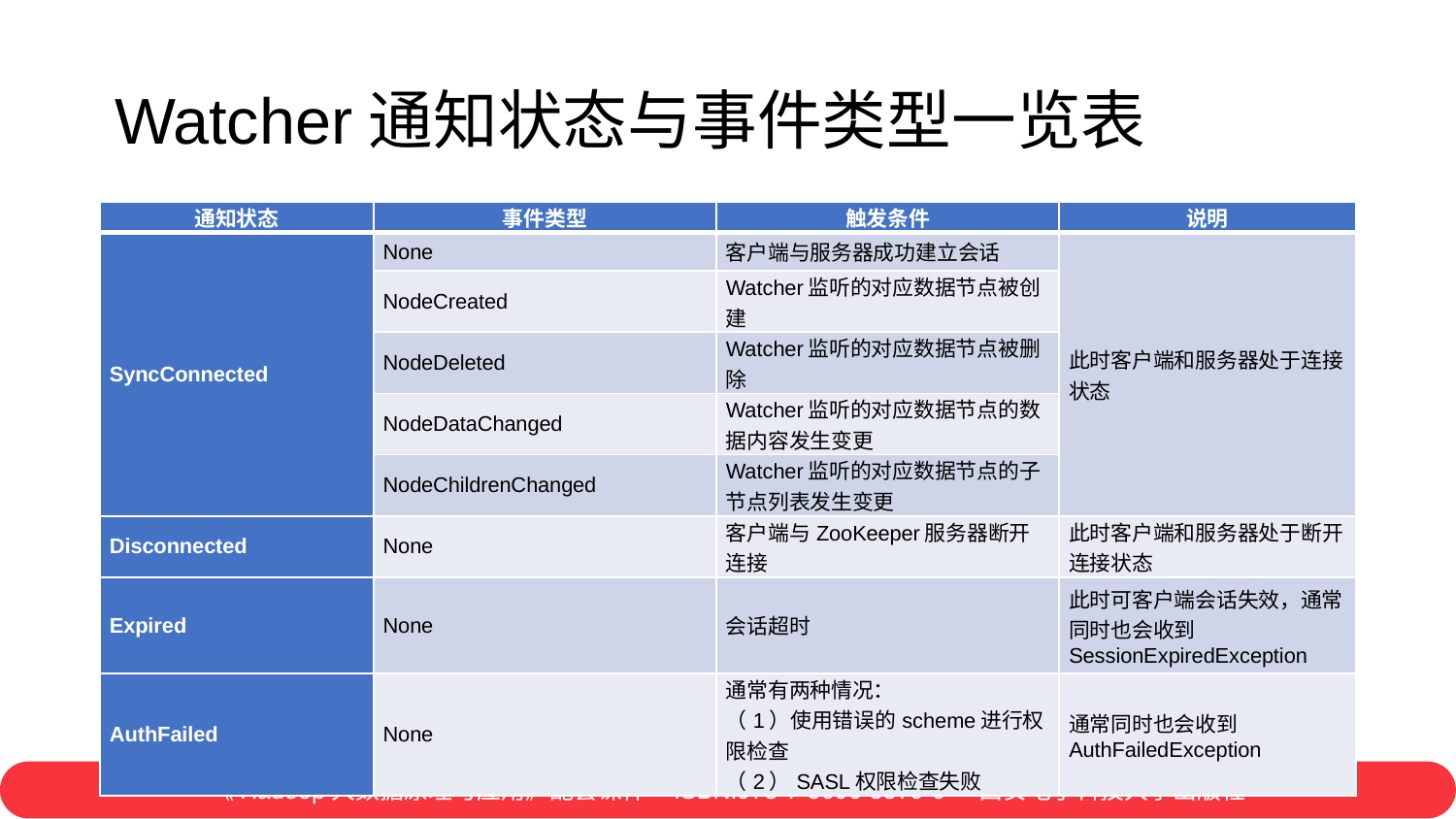

# Watcher通知状态与事件类型一览表
| 通知状态 | 事件类型 | 触发条件 | 说明 |
| --- | --- | --- | --- |
| SyncConnected | None | 客户端与服务器成功建立会话 | 此时客户端和服务器处于连接状态 |
|  | NodeCreated | Watcher监听的对应数据节点被创建 |  |
|  | NodeDeleted | Watcher监听的对应数据节点被删除 |  |
|  | NodeDataChanged | Watcher监听的对应数据节点的数据内容发生变更 |  |
|  | NodeChildrenChanged | Watcher监听的对应数据节点的子节点列表发生变更 |  |
| Disconnected | None | 客户端与ZooKeeper服务器断开连接 | 此时客户端和服务器处于断开连接状态 |
| Expired | None | 会话超时 | 此时可客户端会话失效，通常同时也会收到SessionExpiredException |
| AuthFailed | None | 通常有两种情况： （1）使用错误的scheme进行权限检查 （2）SASL权限检查失败 | 通常同时也会收到AuthFailedException |